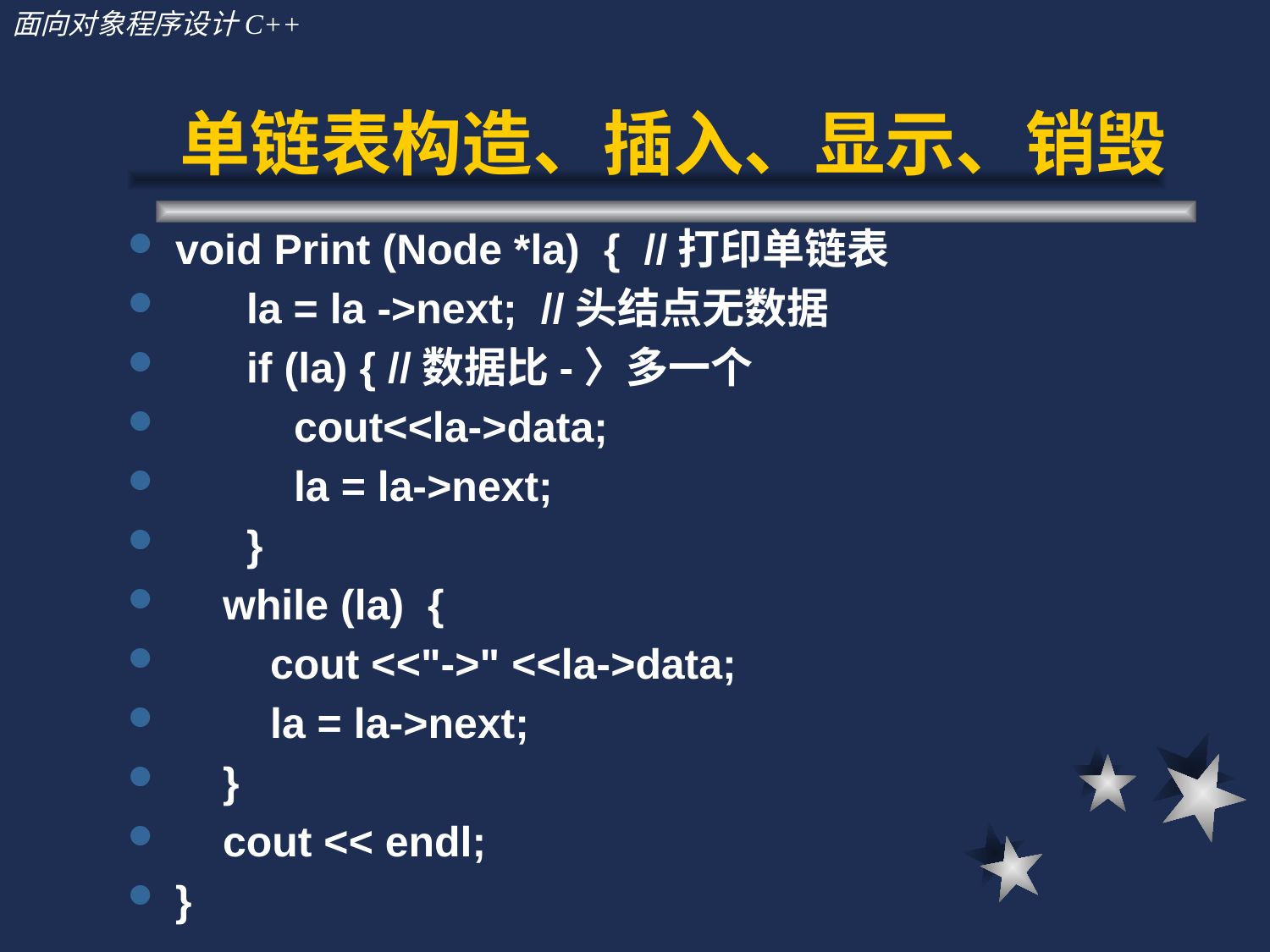

# 单链表构造、插入、显示、销毁
void Print (Node *la)  {  //打印单链表
      la = la ->next;  //头结点无数据
      if (la) { //数据比-〉多一个
          cout<<la->data;
          la = la->next;
      }
    while (la)  {
        cout <<"->" <<la->data;
        la = la->next;
    }
    cout << endl;
}
22